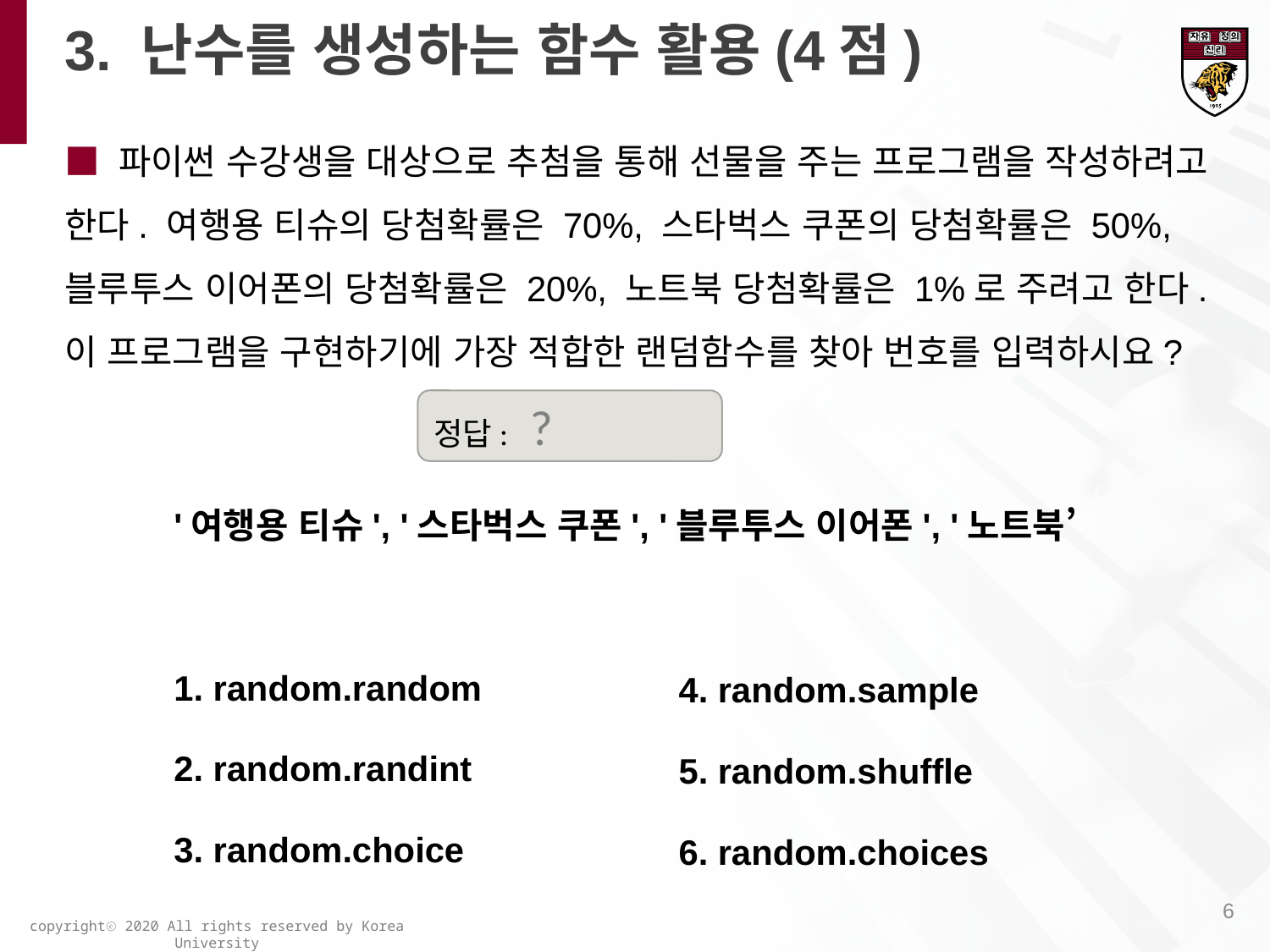

3. 난수를 생성하는 함수 활용(4점)
■ 파이썬 수강생을 대상으로 추첨을 통해 선물을 주는 프로그램을 작성하려고 한다. 여행용 티슈의 당첨확률은 70%, 스타벅스 쿠폰의 당첨확률은 50%, 블루투스 이어폰의 당첨확률은 20%, 노트북 당첨확률은 1%로 주려고 한다. 이 프로그램을 구현하기에 가장 적합한 랜덤함수를 찾아 번호를 입력하시요?

정답:   ?
'여행용 티슈', '스타벅스 쿠폰', '블루투스 이어폰', '노트북’

1. random.random
2. random.randint
3. random.choice
4. random.sample
5. random.shuffle
6. random.choices
6